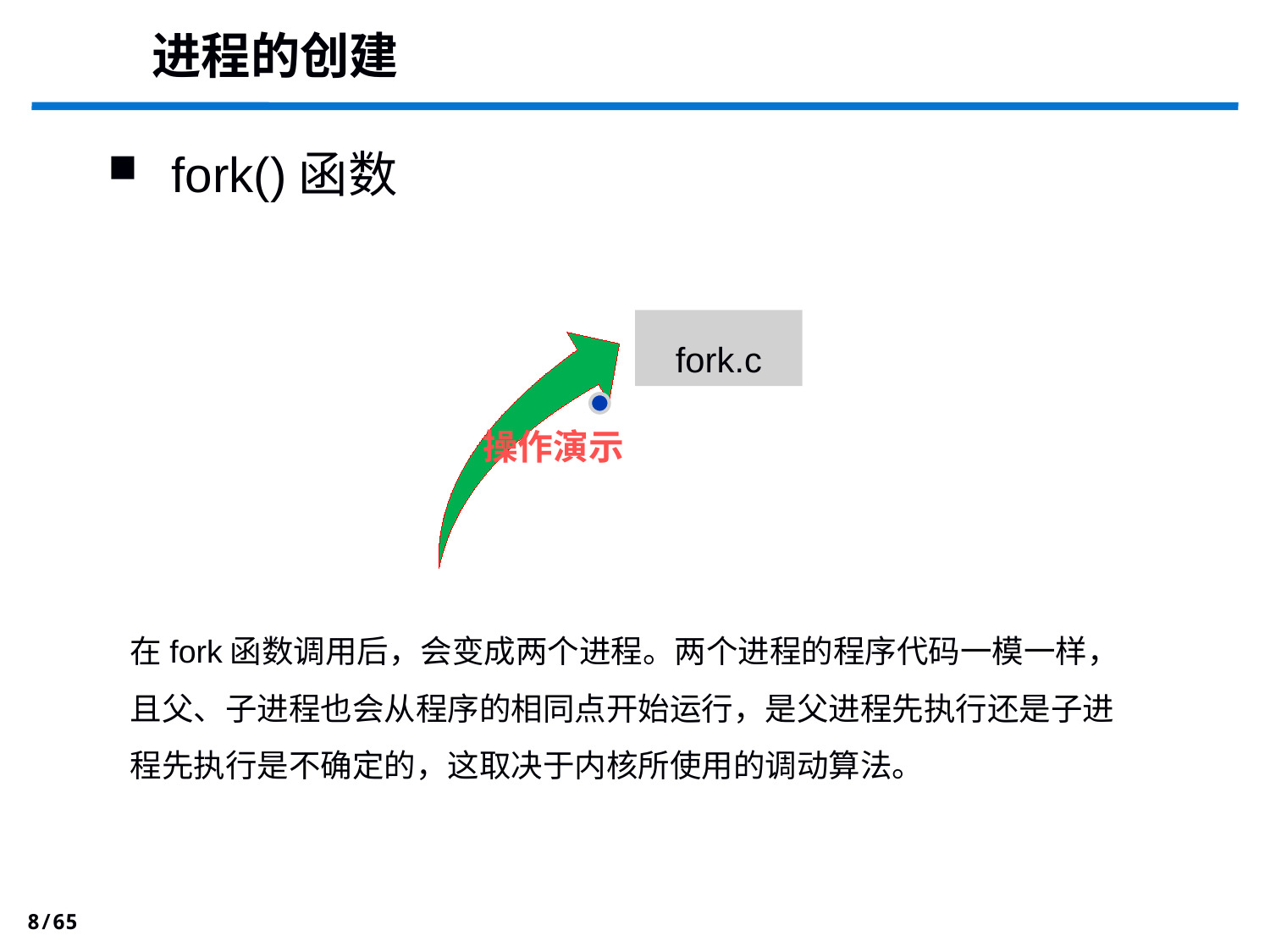

进程的创建
fork()函数
fork.c
操作演示
在fork函数调用后，会变成两个进程。两个进程的程序代码一模一样，且父、子进程也会从程序的相同点开始运行，是父进程先执行还是子进程先执行是不确定的，这取决于内核所使用的调动算法。